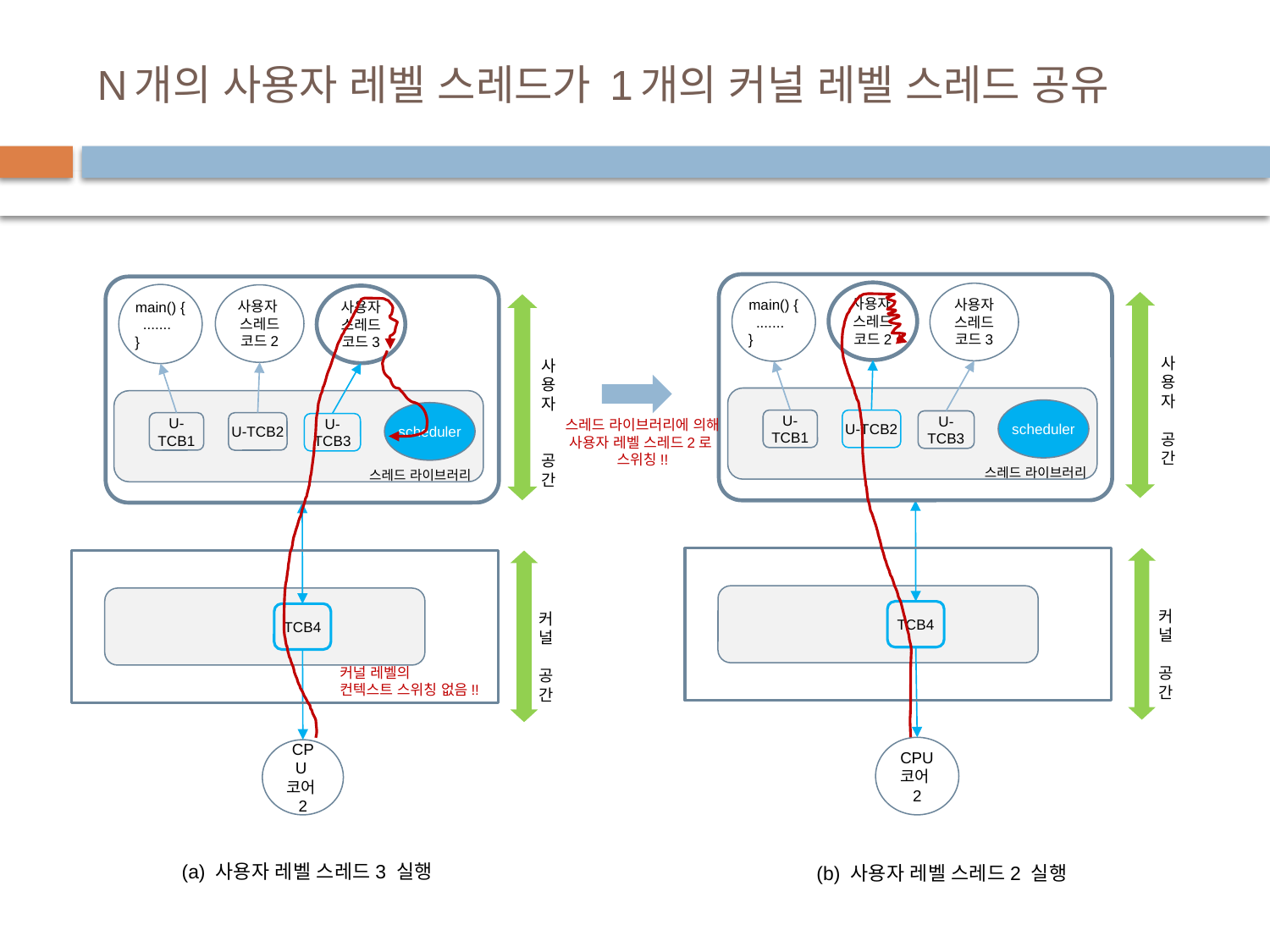

# N개의 사용자 레벨 스레드가 1개의 커널 레벨 스레드 공유

main() {
   .......
 }
사용자
스레드
코드2
사용자 스레드
코드3

사용자

공
간

scheduler
U-TCB2
U-TCB1
U-TCB3
   스레드 라이브러리

커
널

공
간
TCB4
CPU코어2

main() {
   .......
 }
사용자
스레드
코드2
사용자 스레드
코드3

사용자

공
간

scheduler
U-TCB2
U-TCB1
U-TCB3
   스레드 라이브러리

커
널

공
간
TCB4
커널 레벨의
컨텍스트 스위칭 없음!!
CPU코어2

스레드 라이브러리에 의해
사용자 레벨 스레드2로
스위칭!!
(a) 사용자 레벨 스레드3 실행
(b) 사용자 레벨 스레드2 실행